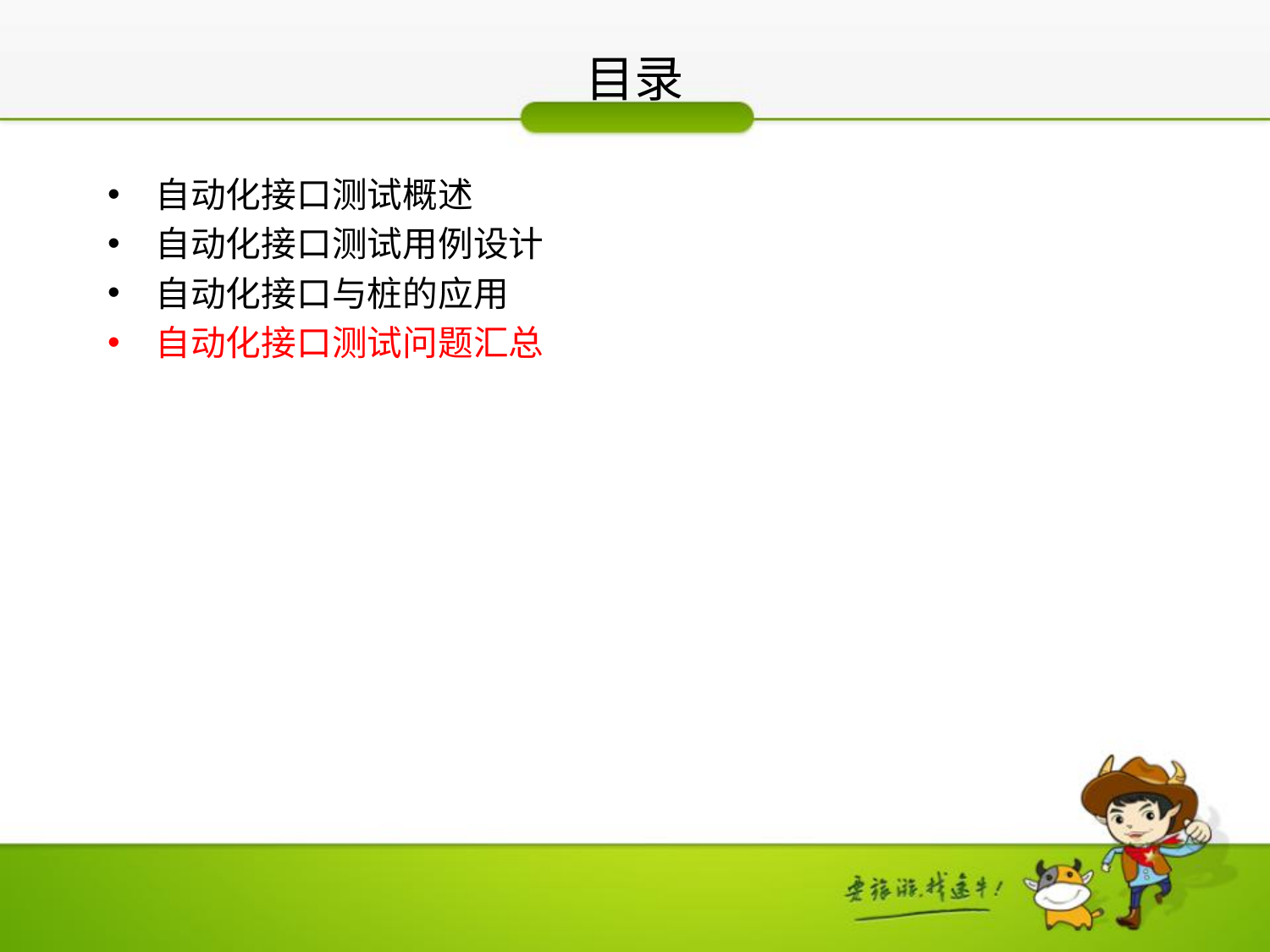

# 目录
自动化接口测试概述
自动化接口测试用例设计
自动化接口与桩的应用
自动化接口测试问题汇总